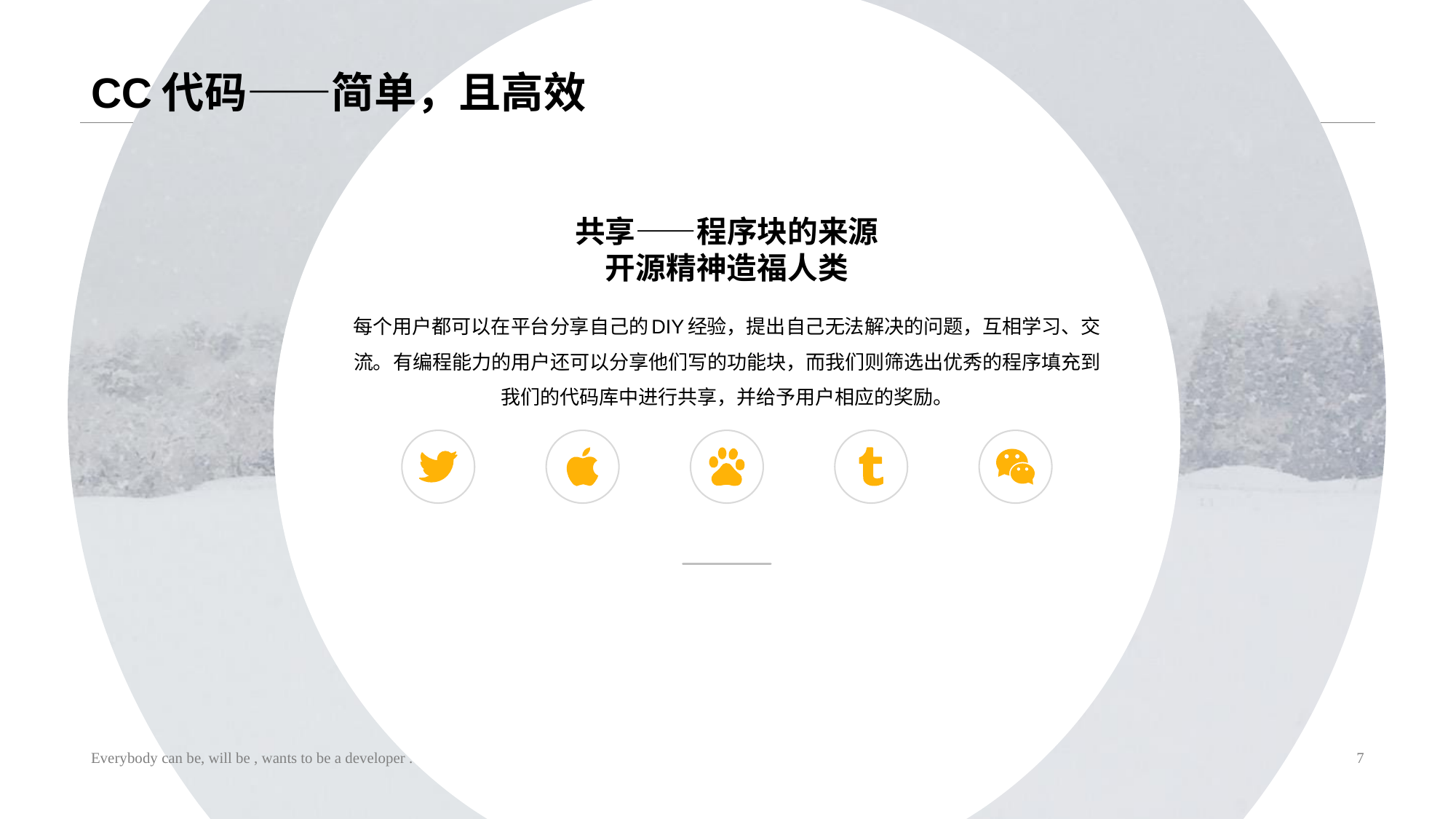

共享——程序块的来源
开源精神造福人类
每个用户都可以在平台分享自己的DIY经验，提出自己无法解决的问题，互相学习、交流。有编程能力的用户还可以分享他们写的功能块，而我们则筛选出优秀的程序填充到我们的代码库中进行共享，并给予用户相应的奖励。

# CC代码——简单，且高效
Everybody can be, will be , wants to be a developer .
7